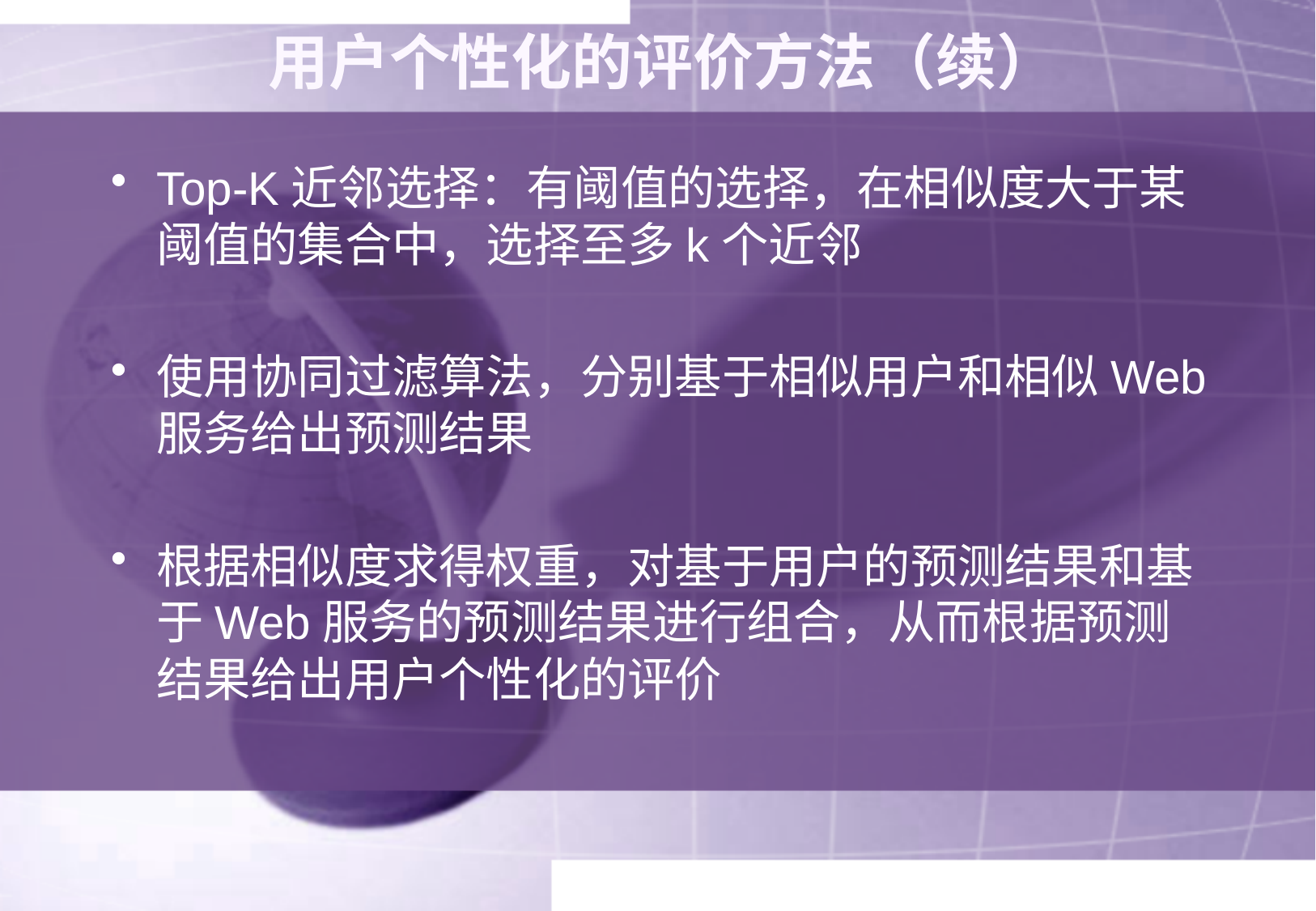

# 用户个性化的评价方法（续）
Top-K近邻选择：有阈值的选择，在相似度大于某阈值的集合中，选择至多k个近邻

使用协同过滤算法，分别基于相似用户和相似Web服务给出预测结果

根据相似度求得权重，对基于用户的预测结果和基于Web服务的预测结果进行组合，从而根据预测结果给出用户个性化的评价